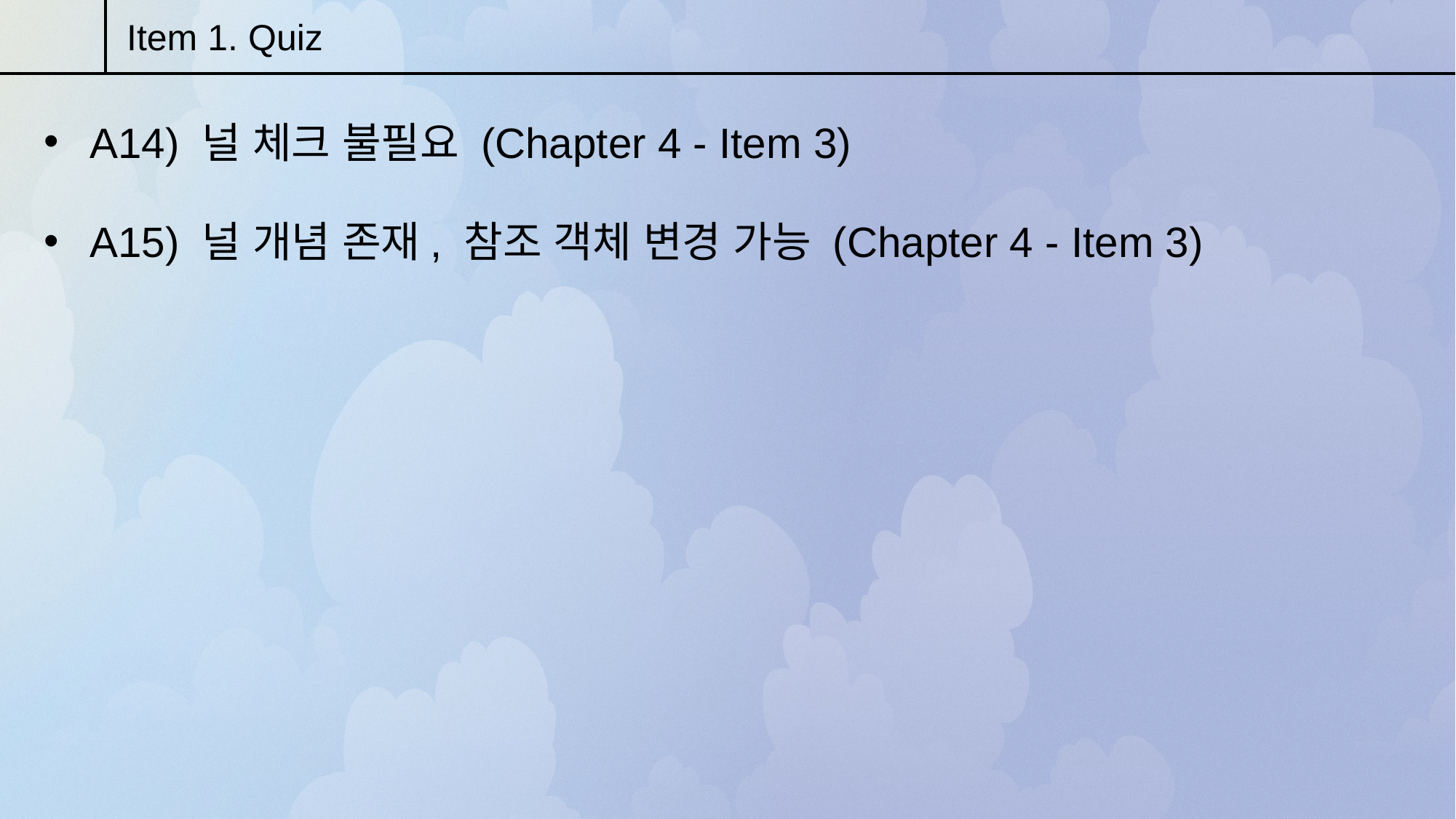

Item 1. Quiz
 A14) 널 체크 불필요 (Chapter 4 - Item 3)
 A15) 널 개념 존재, 참조 객체 변경 가능 (Chapter 4 - Item 3)